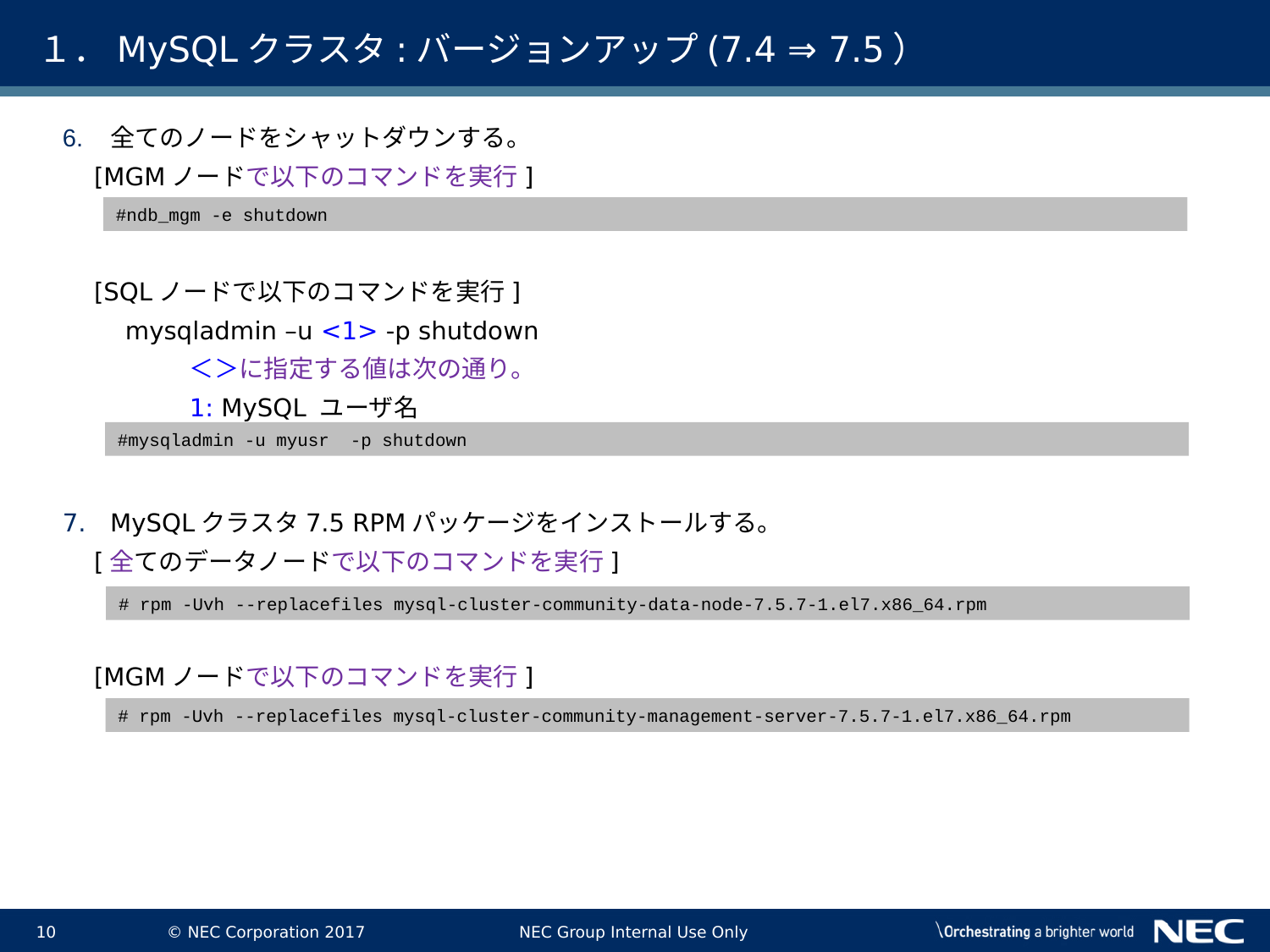

# １．MySQLクラスタ:バージョンアップ(7.4 ⇒ 7.5）
全てのノードをシャットダウンする。
    [MGMノードで以下のコマンドを実行]

    [SQLノードで以下のコマンドを実行]
        mysqladmin –u <1> -p shutdown
	＜＞に指定する値は次の通り。
	1: MySQL ユーザ名

MySQLクラスタ7.5 RPMパッケージをインストールする。
    [全てのデータノードで以下のコマンドを実行]

    [MGMノードで以下のコマンドを実行]
#ndb_mgm -e shutdown
#mysqladmin -u myusr  -p shutdown
# rpm -Uvh --replacefiles mysql-cluster-community-data-node-7.5.7-1.el7.x86_64.rpm
# rpm -Uvh --replacefiles mysql-cluster-community-management-server-7.5.7-1.el7.x86_64.rpm